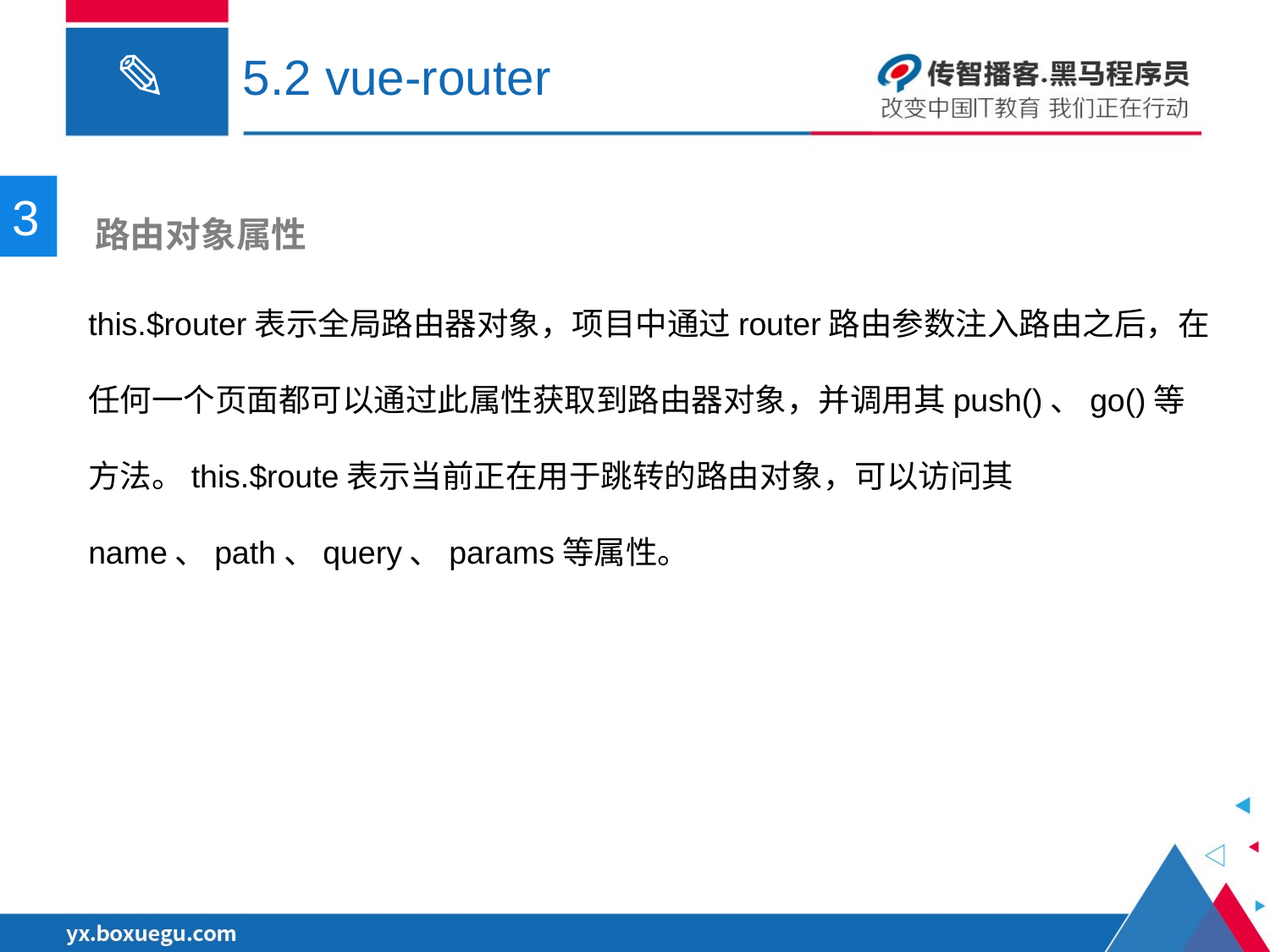

# 5.2 vue-router

3
  路由对象属性
this.$router表示全局路由器对象，项目中通过router路由参数注入路由之后，在任何一个页面都可以通过此属性获取到路由器对象，并调用其push()、go()等方法。this.$route表示当前正在用于跳转的路由对象，可以访问其name、path、query、params等属性。